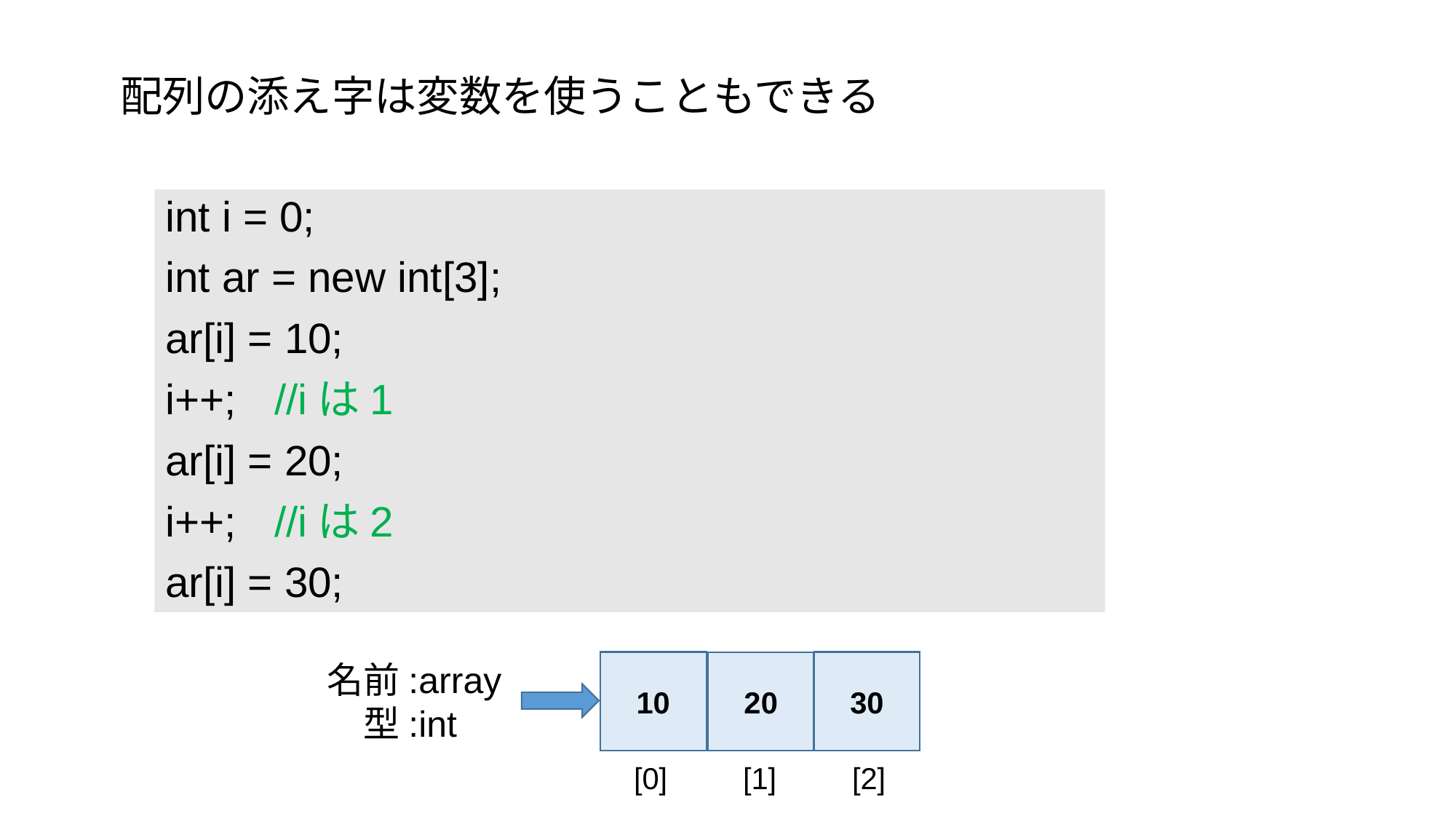

配列の添え字は変数を使うこともできる

int i = 0;
int ar = new int[3];
ar[i] = 10;
i++;	//iは1
ar[i] = 20;
i++;	//iは2
ar[i] = 30;
名前:array
　型:int
10
30
20

[0]	[1]	[2]